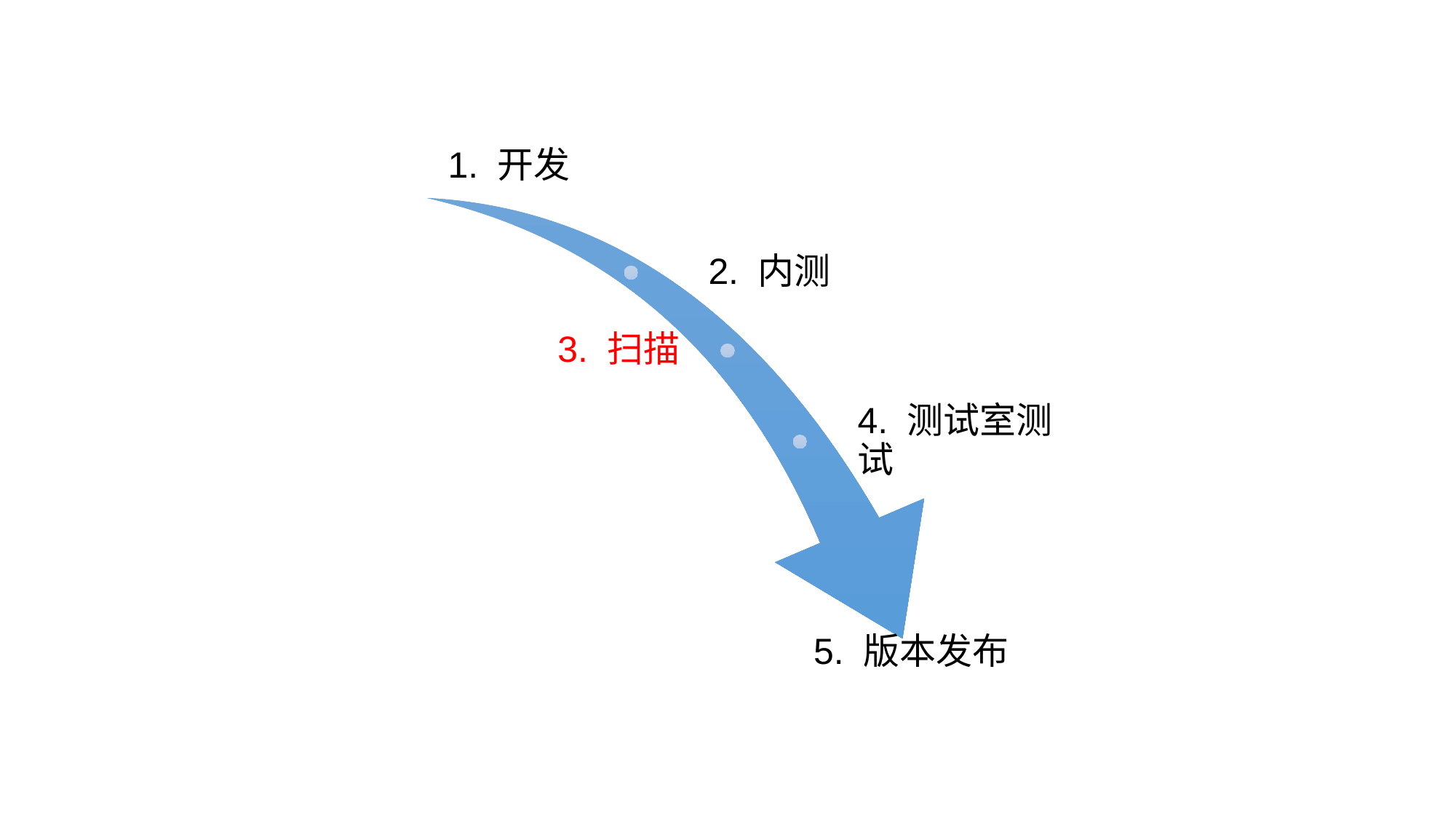

1. 开发
2. 内测
3. 扫描
4. 测试室测试
5. 版本发布